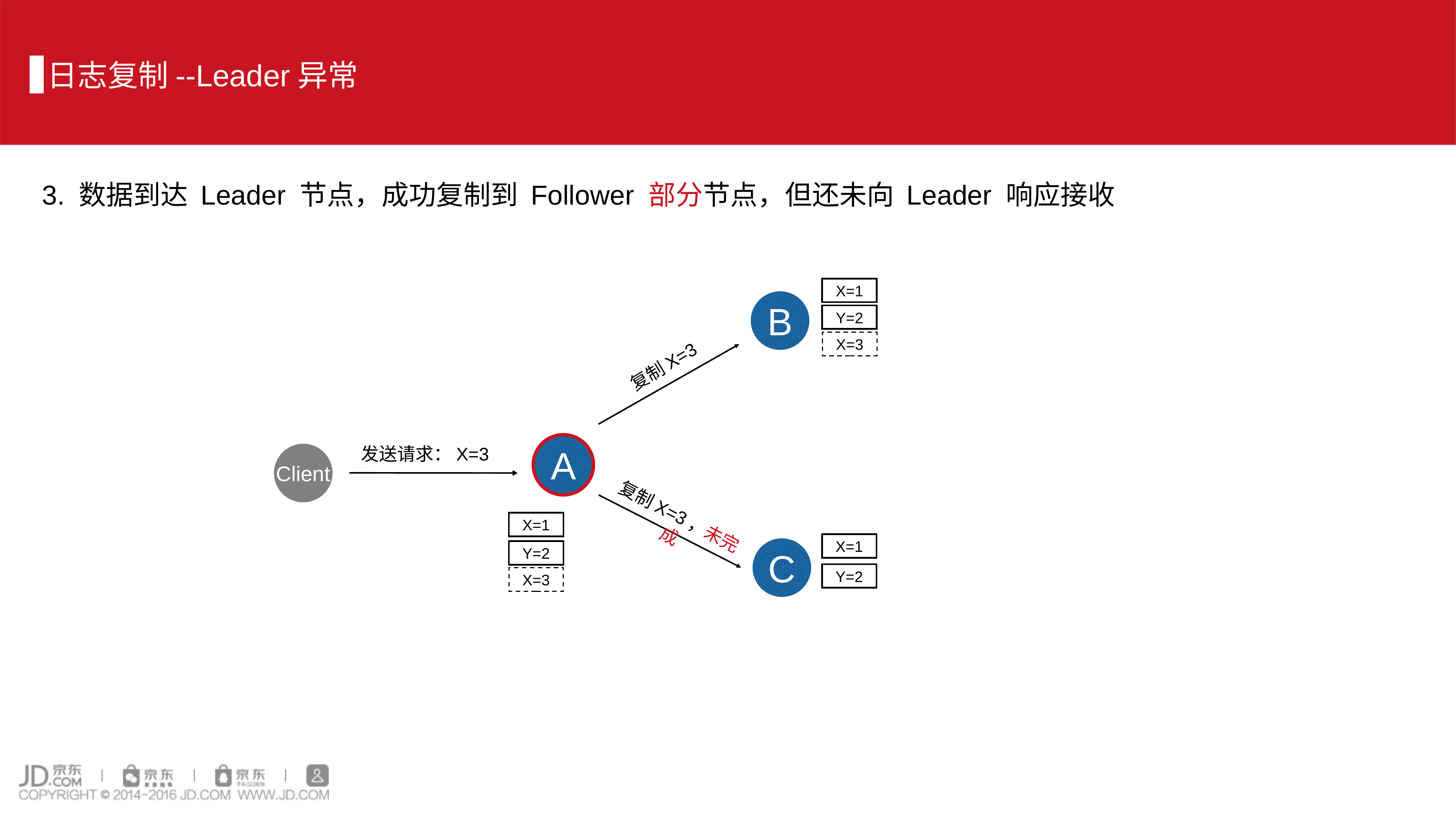

日志复制--Leader异常

3. 数据到达 Leader 节点，成功复制到 Follower 部分节点，但还未向 Leader 响应接收
X=1

B
Y=2
X=3
复制X=3

A
发送请求：X=3

Client
复制X=3，未完成
X=1
X=1

Y=2
C
Y=2
X=3